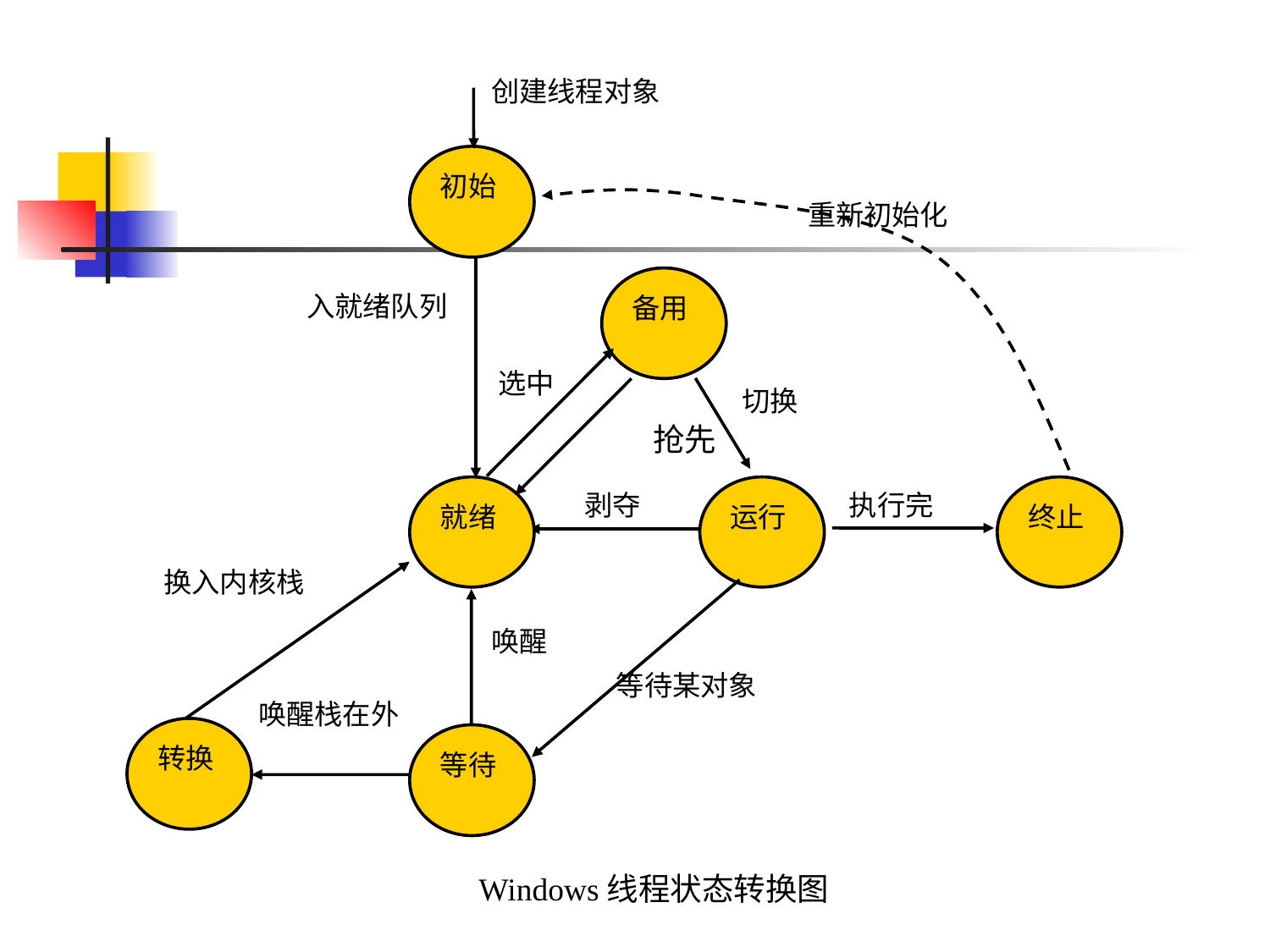

创建线程对象

初始

重新初始化

备用
入就绪队列

选中

切换
抢先
就绪
运行
终止
剥夺
执行完

换入内核栈

唤醒
等待某对象
唤醒栈在外
转换
等待

Windows线程状态转换图